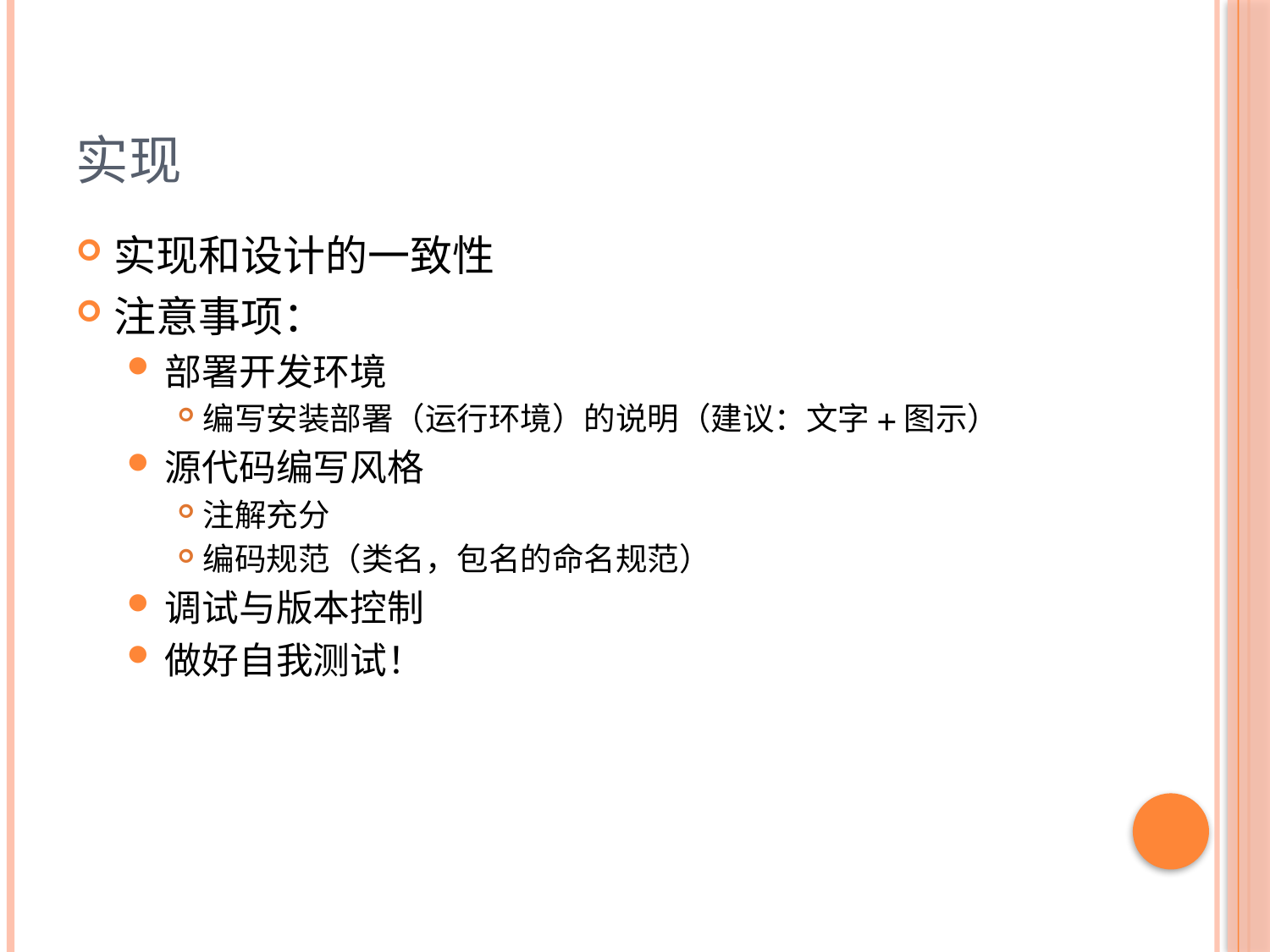

# 实现
实现和设计的一致性
注意事项：
部署开发环境
编写安装部署（运行环境）的说明（建议：文字+图示）
源代码编写风格
注解充分
编码规范（类名，包名的命名规范）
调试与版本控制
做好自我测试！